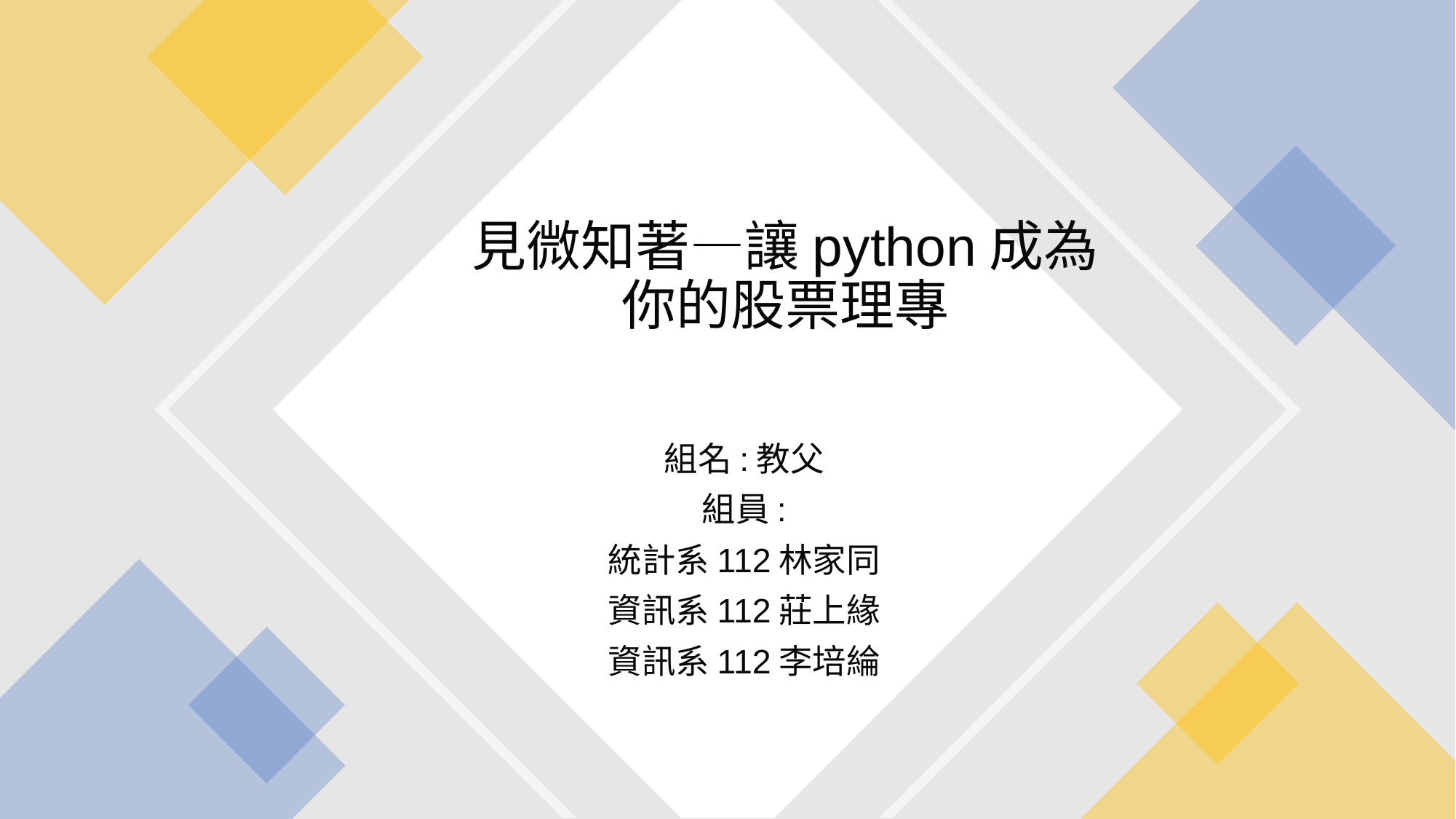

# 見微知著—讓python成為 你的股票理專

組名:教父
組員:
統計系112林家同
資訊系112莊上緣
資訊系112李培綸